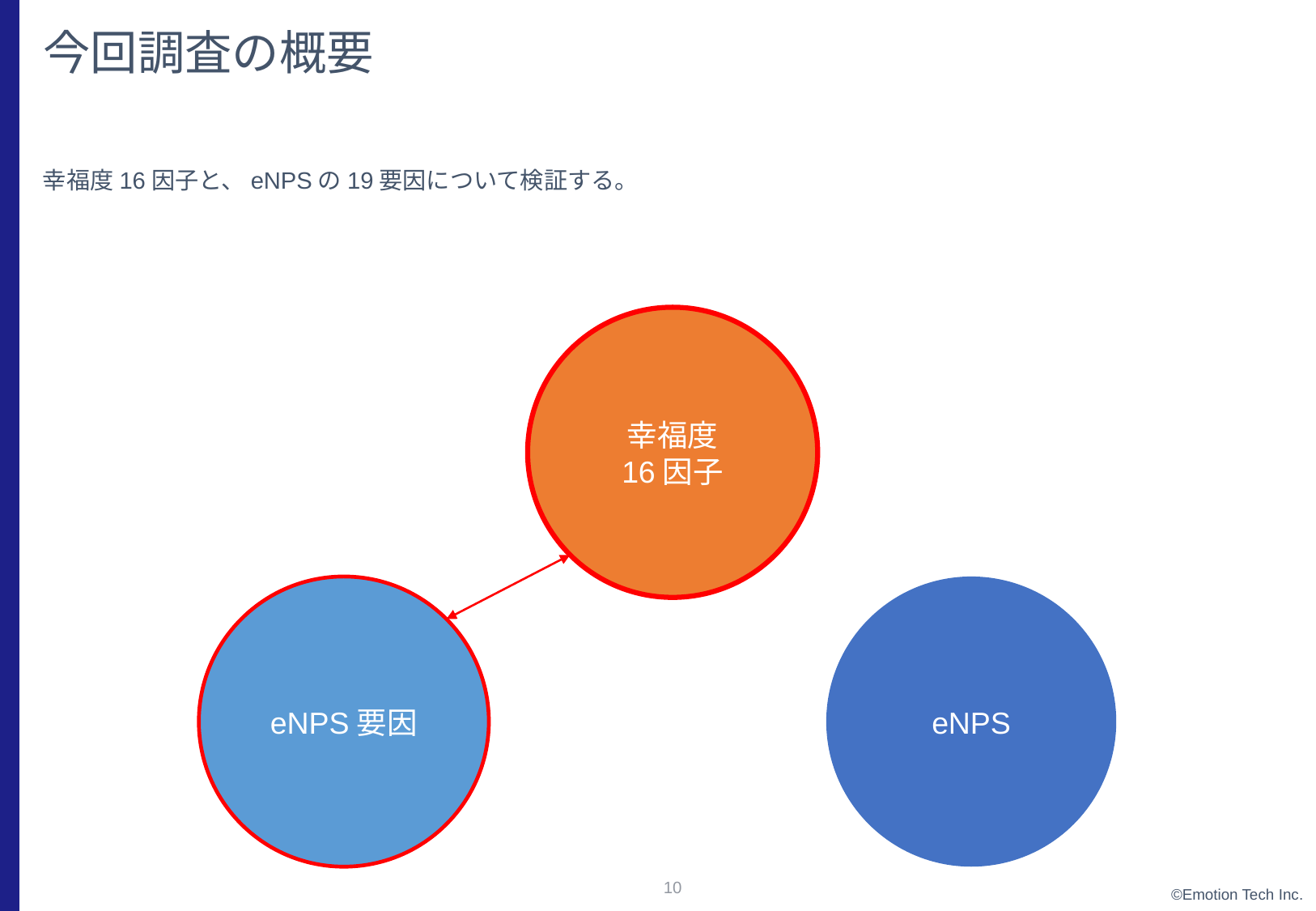

# 今回調査の概要
幸福度16因子と、eNPSの19要因について検証する。
幸福度
16因子
eNPS要因
eNPS
10